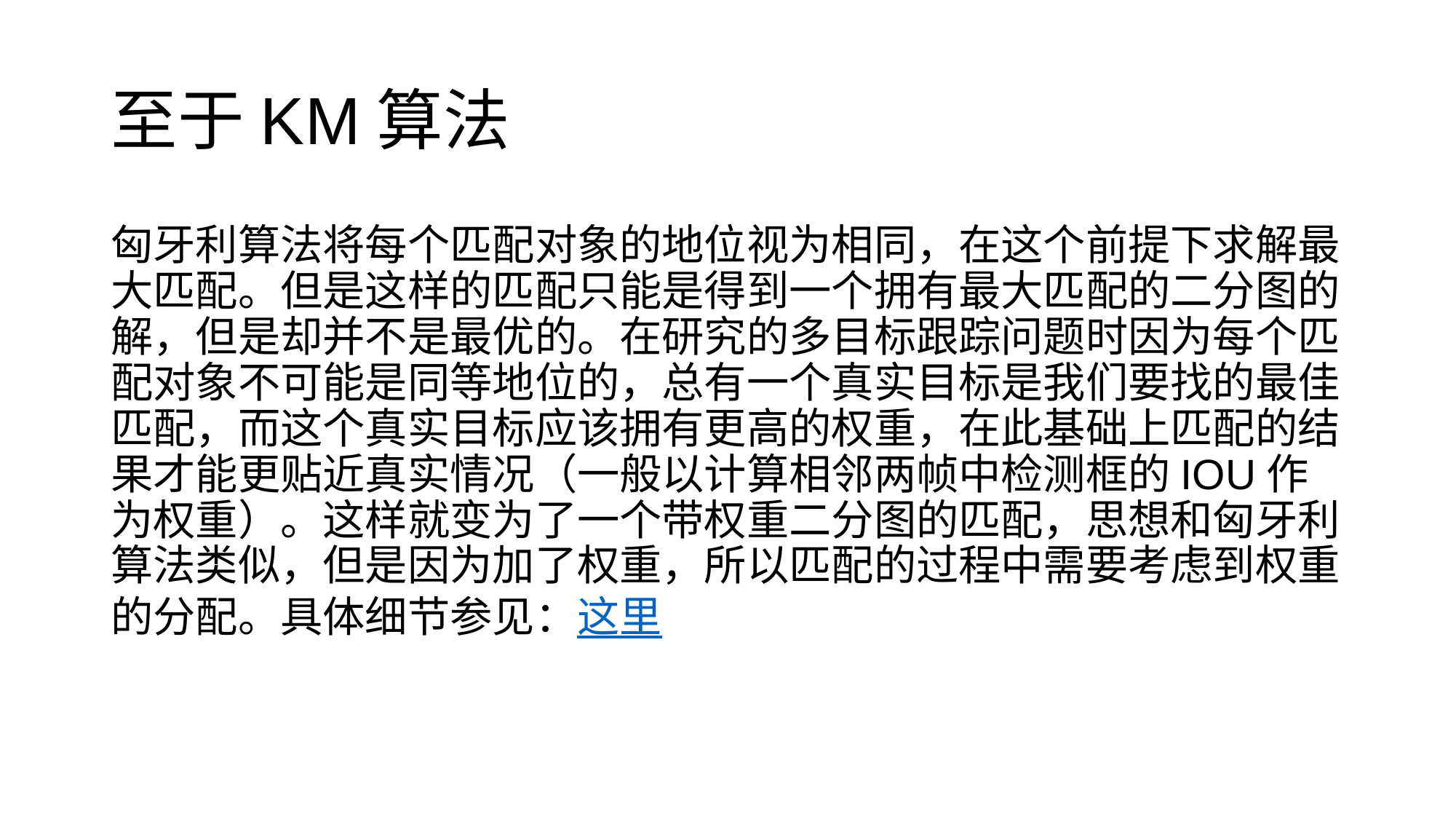

# 至于KM算法
匈牙利算法将每个匹配对象的地位视为相同，在这个前提下求解最大匹配。但是这样的匹配只能是得到一个拥有最大匹配的二分图的解，但是却并不是最优的。在研究的多目标跟踪问题时因为每个匹配对象不可能是同等地位的，总有一个真实目标是我们要找的最佳匹配，而这个真实目标应该拥有更高的权重，在此基础上匹配的结果才能更贴近真实情况（一般以计算相邻两帧中检测框的IOU作为权重）。这样就变为了一个带权重二分图的匹配，思想和匈牙利算法类似，但是因为加了权重，所以匹配的过程中需要考虑到权重的分配。具体细节参见：这里